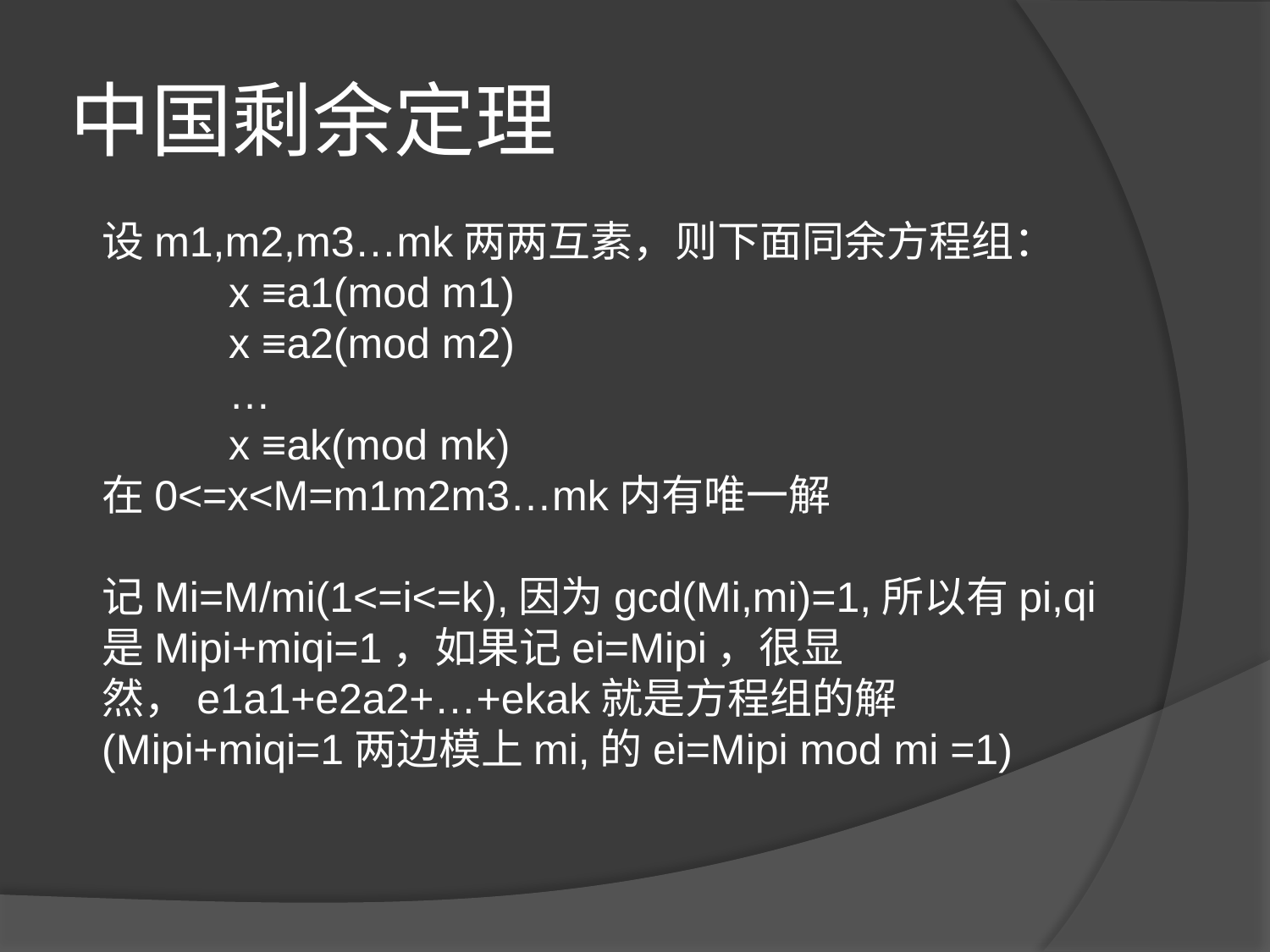

# 中国剩余定理
设m1,m2,m3…mk两两互素，则下面同余方程组：
	x ≡a1(mod m1)
	x ≡a2(mod m2)
	…
	x ≡ak(mod mk)
在0<=x<M=m1m2m3…mk内有唯一解

记Mi=M/mi(1<=i<=k),因为gcd(Mi,mi)=1,所以有pi,qi是Mipi+miqi=1，如果记ei=Mipi，很显然，e1a1+e2a2+…+ekak就是方程组的解
(Mipi+miqi=1两边模上mi,的ei=Mipi mod mi =1)